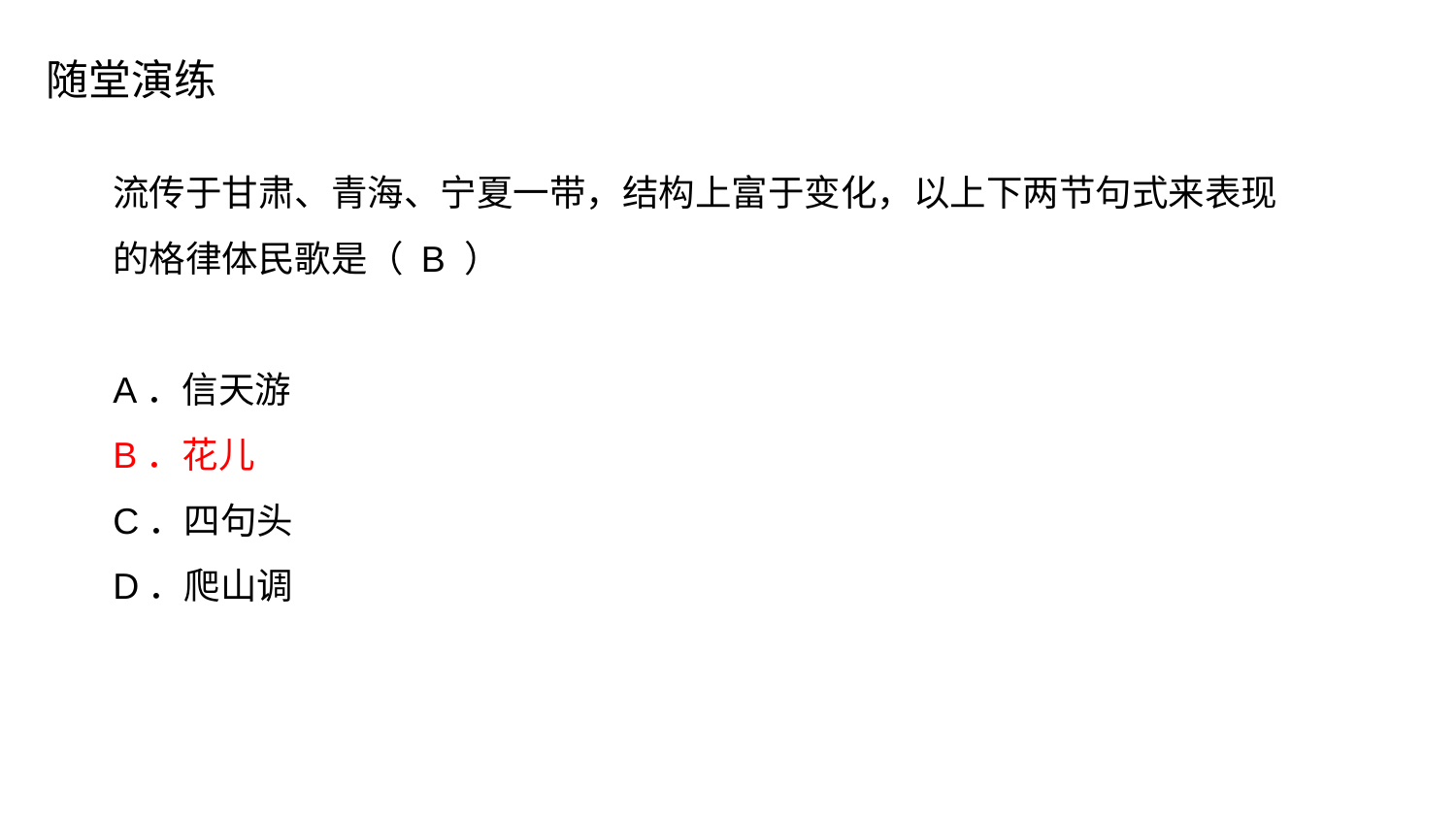

随堂演练
流传于甘肃、青海、宁夏一带，结构上富于变化，以上下两节句式来表现的格律体民歌是（ B ）

A．信天游
B．花儿
C．四句头
D．爬山调